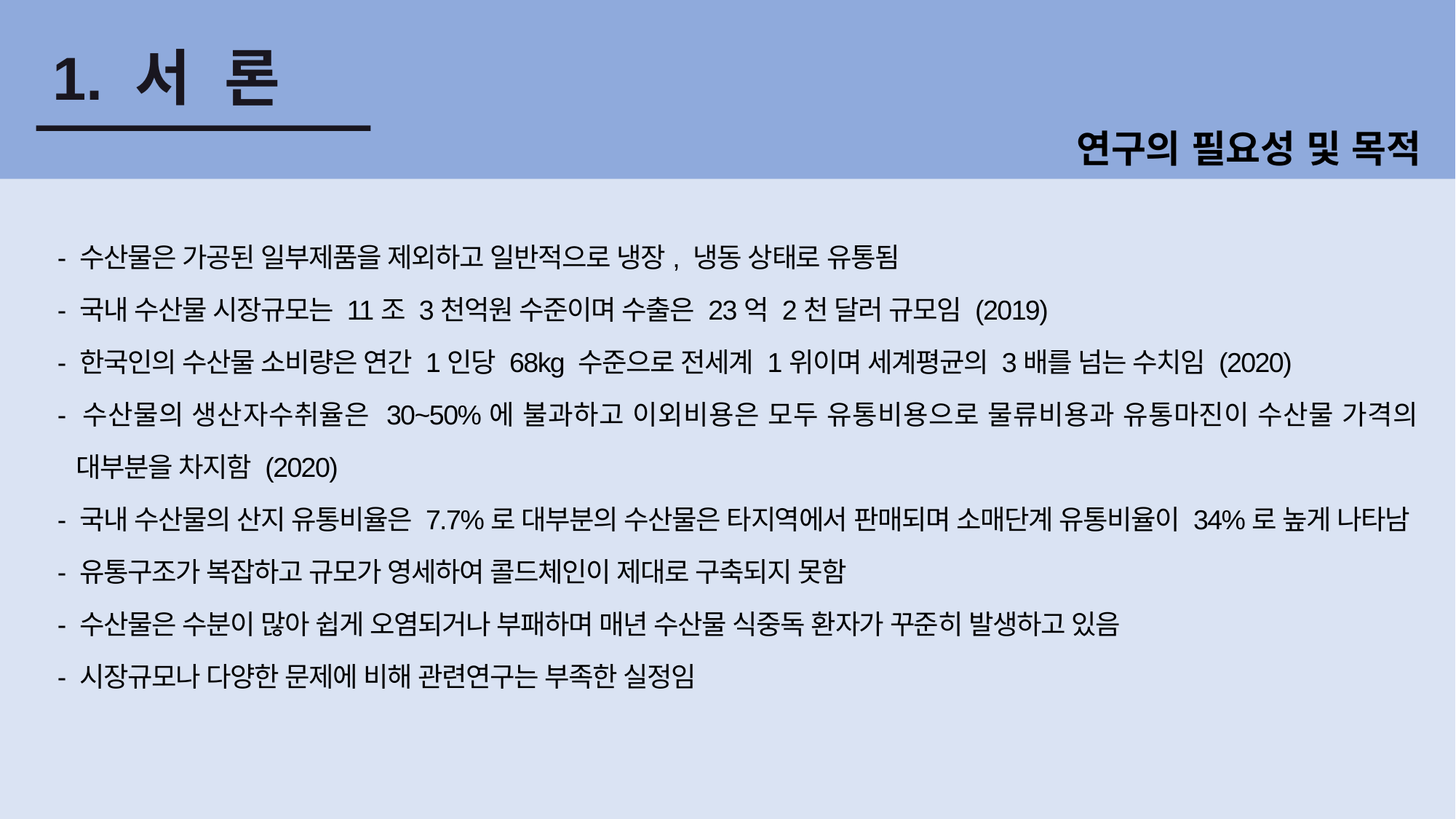

1. 서  론
연구의 필요성 및 목적

- 수산물은 가공된 일부제품을 제외하고 일반적으로 냉장, 냉동 상태로 유통됨
- 국내 수산물 시장규모는 11조 3천억원 수준이며 수출은 23억 2천 달러 규모임 (2019)
- 한국인의 수산물 소비량은 연간 1인당 68kg 수준으로 전세계 1위이며 세계평균의 3배를 넘는 수치임 (2020)
- 수산물의 생산자수취율은 30~50%에 불과하고 이외비용은 모두 유통비용으로 물류비용과 유통마진이 수산물 가격의 대부분을 차지함 (2020)
- 국내 수산물의 산지 유통비율은 7.7%로 대부분의 수산물은 타지역에서 판매되며 소매단계 유통비율이 34%로 높게 나타남
- 유통구조가 복잡하고 규모가 영세하여 콜드체인이 제대로 구축되지 못함
- 수산물은 수분이 많아 쉽게 오염되거나 부패하며 매년 수산물 식중독 환자가 꾸준히 발생하고 있음
- 시장규모나 다양한 문제에 비해 관련연구는 부족한 실정임